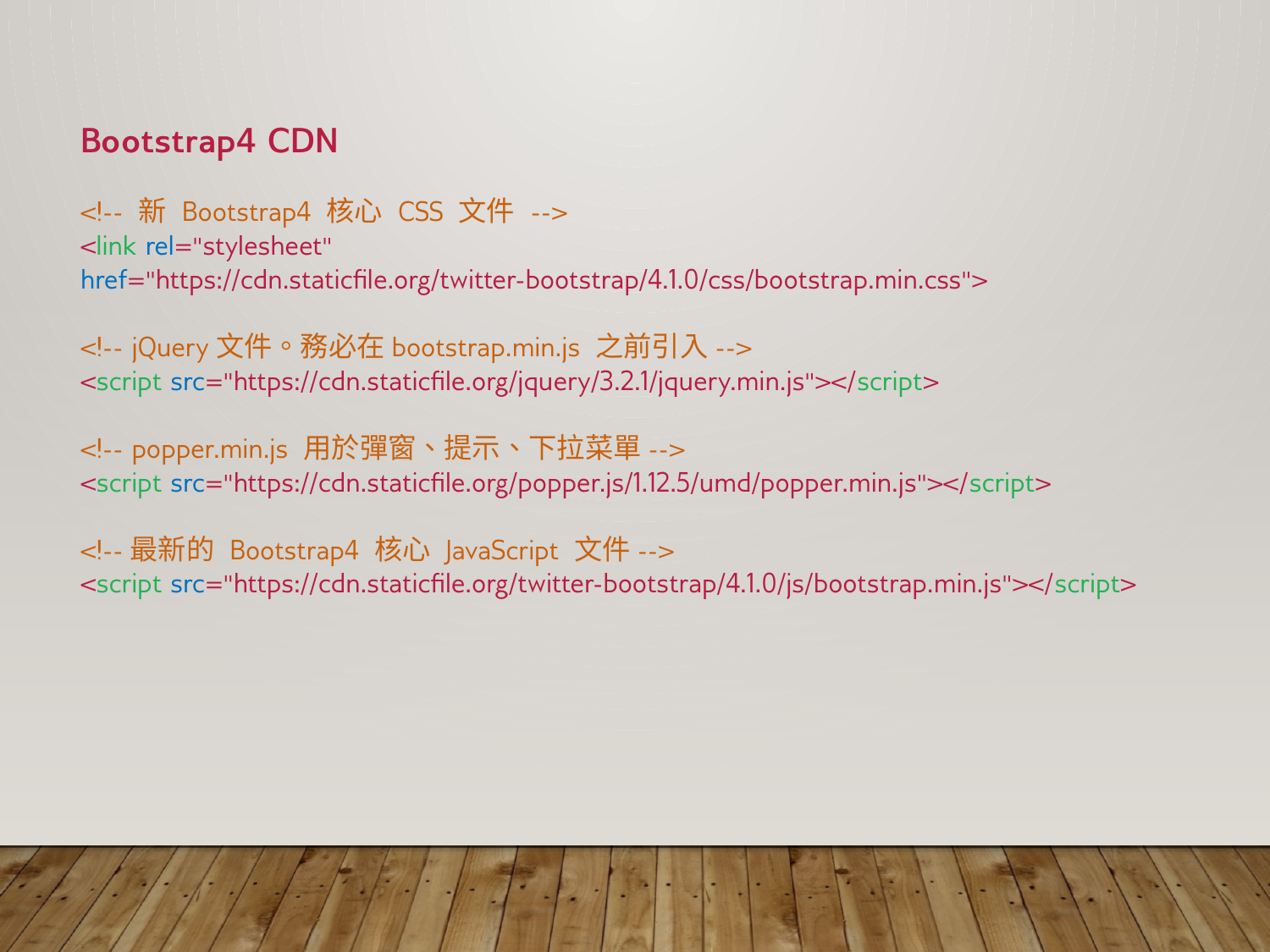

Bootstrap4 CDN

<!-- 新 Bootstrap4 核心 CSS 文件 -->
<link rel="stylesheet" href="https://cdn.staticfile.org/twitter-bootstrap/4.1.0/css/bootstrap.min.css">

<!-- jQuery文件。務必在bootstrap.min.js 之前引入-->
<script src="https://cdn.staticfile.org/jquery/3.2.1/jquery.min.js"></script>

<!-- popper.min.js 用於彈窗、提示、下拉菜單-->
<script src="https://cdn.staticfile.org/popper.js/1.12.5/umd/popper.min.js"></script>

<!--最新的 Bootstrap4 核心 JavaScript 文件-->
<script src="https://cdn.staticfile.org/twitter-bootstrap/4.1.0/js/bootstrap.min.js"></script>